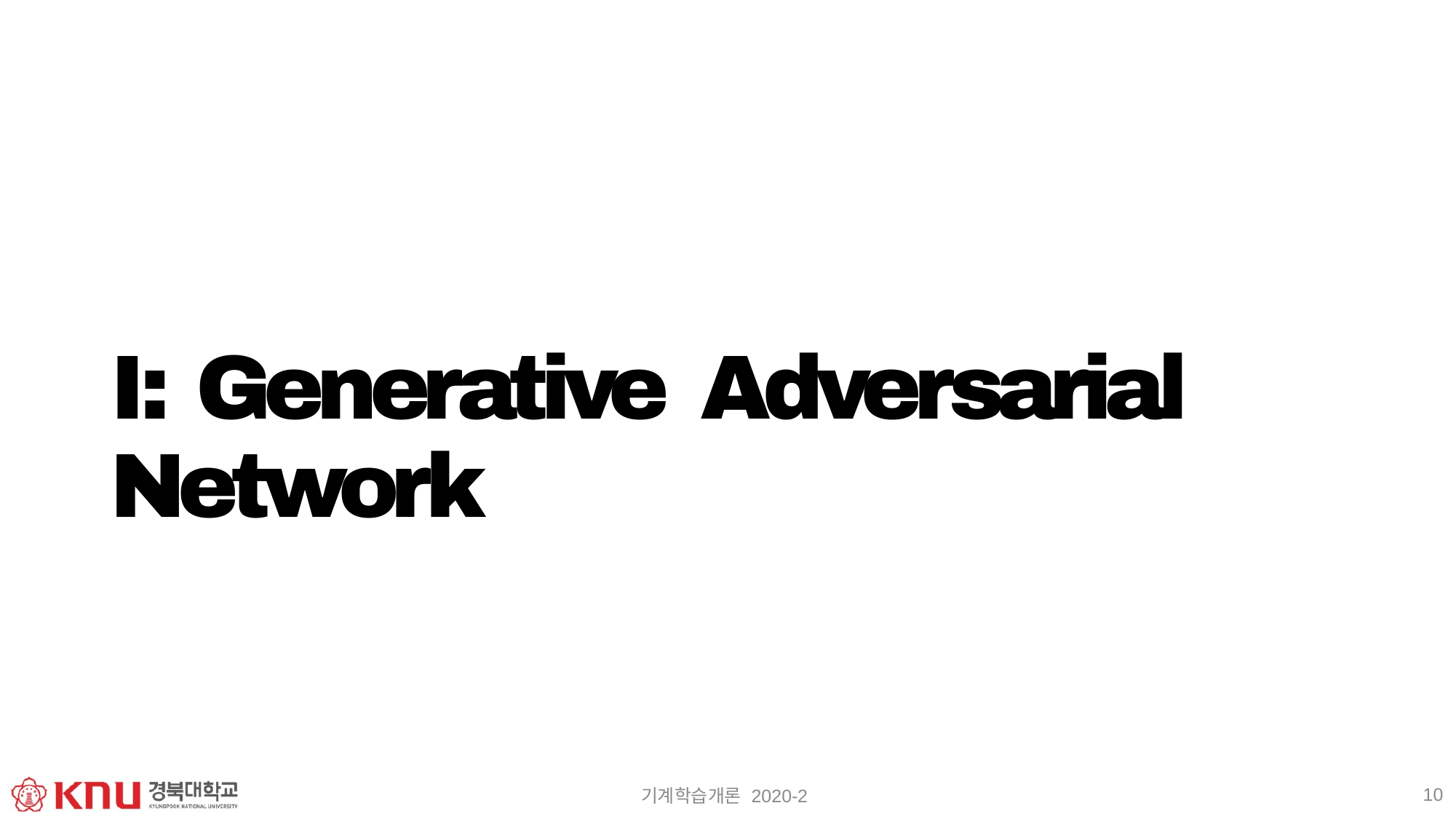

# I: Generative Adversarial  Network
10
기계학습개론 2020-2